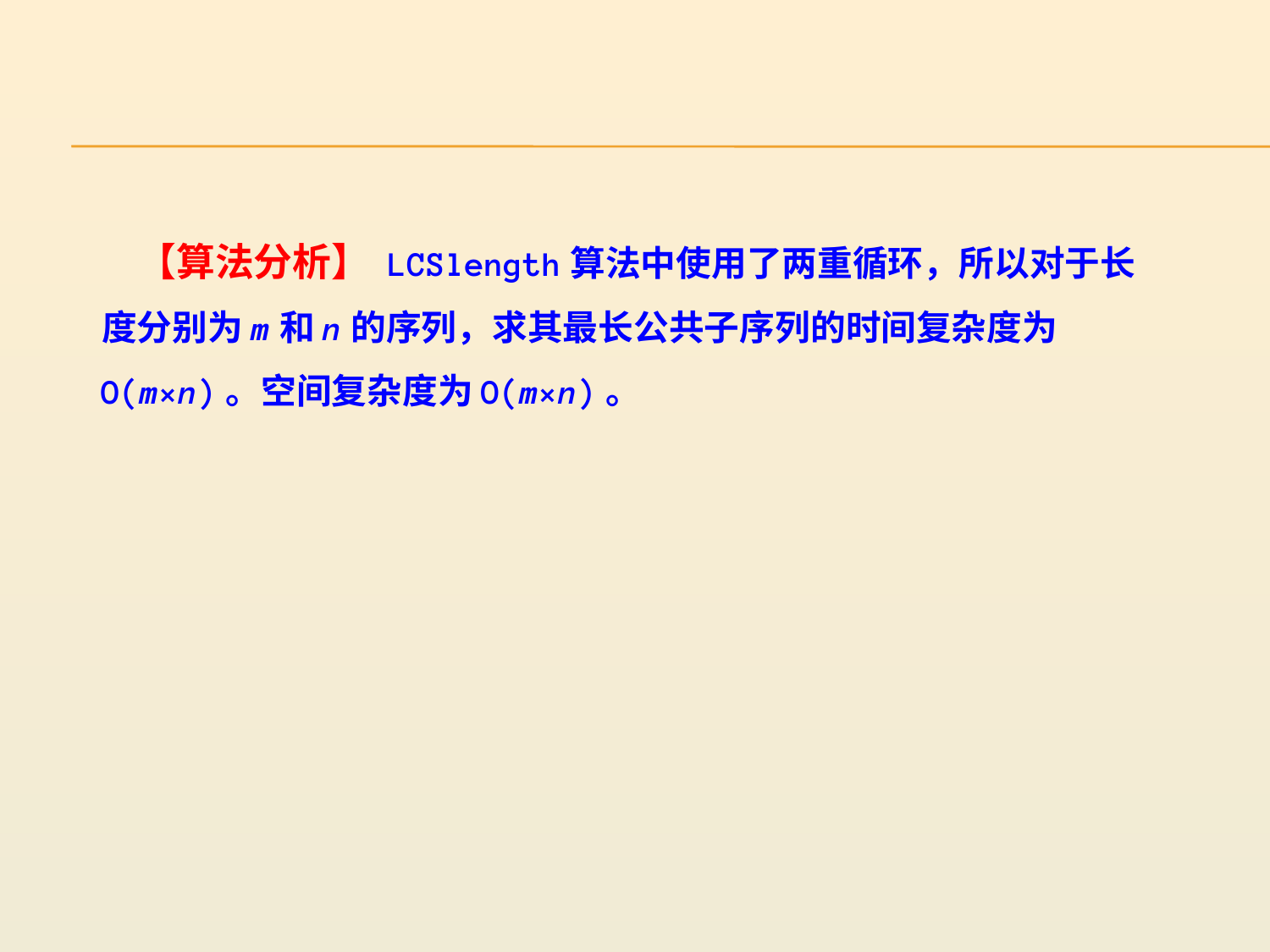

【算法分析】 LCSlength算法中使用了两重循环，所以对于长度分别为m和n的序列，求其最长公共子序列的时间复杂度为O(m×n)。空间复杂度为O(m×n)。